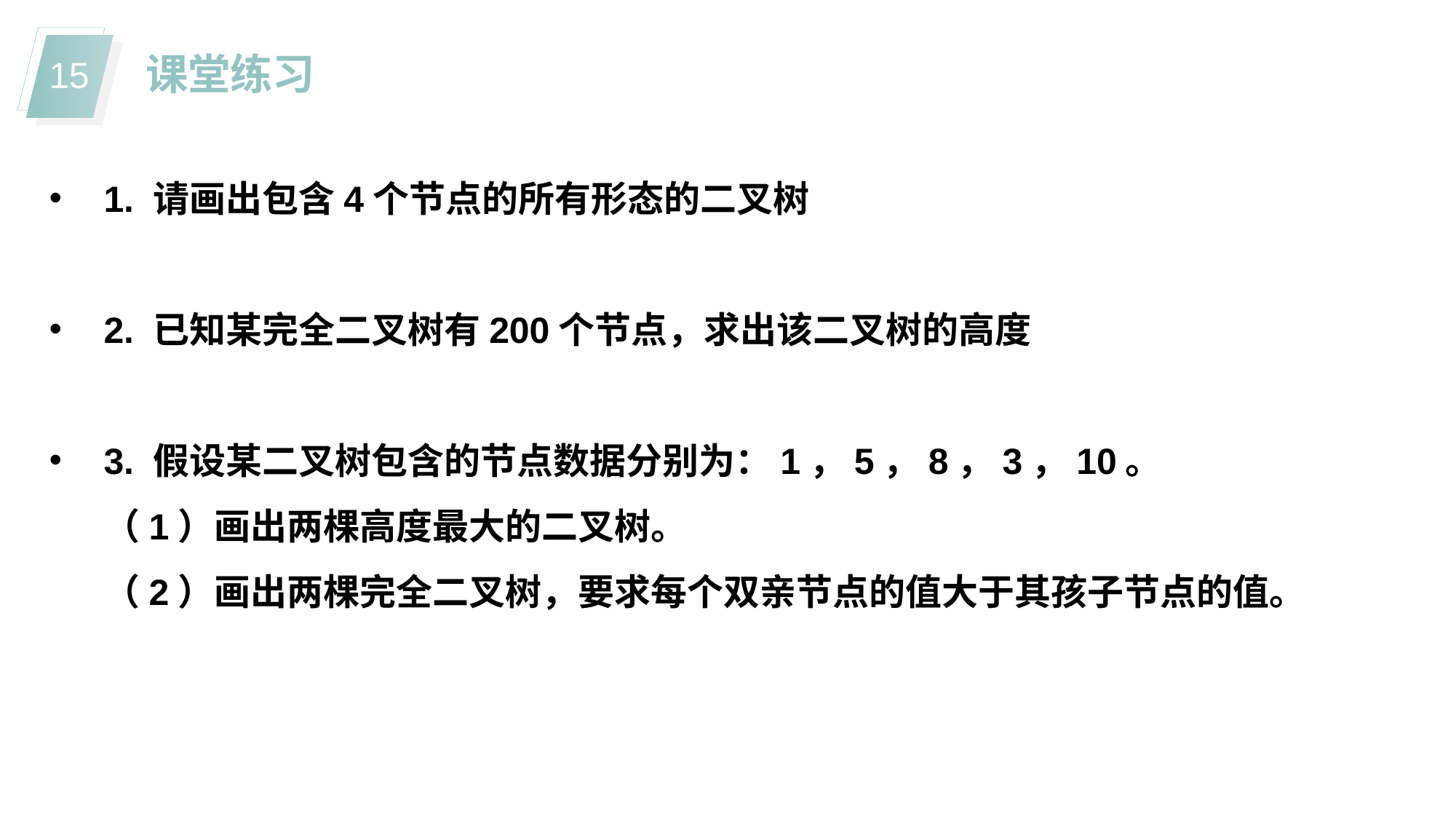

课堂练习
1. 请画出包含4个节点的所有形态的二叉树

2. 已知某完全二叉树有200个节点，求出该二叉树的高度

3. 假设某二叉树包含的节点数据分别为：1，5，8，3，10。
（1）画出两棵高度最大的二叉树。
（2）画出两棵完全二叉树，要求每个双亲节点的值大于其孩子节点的值。